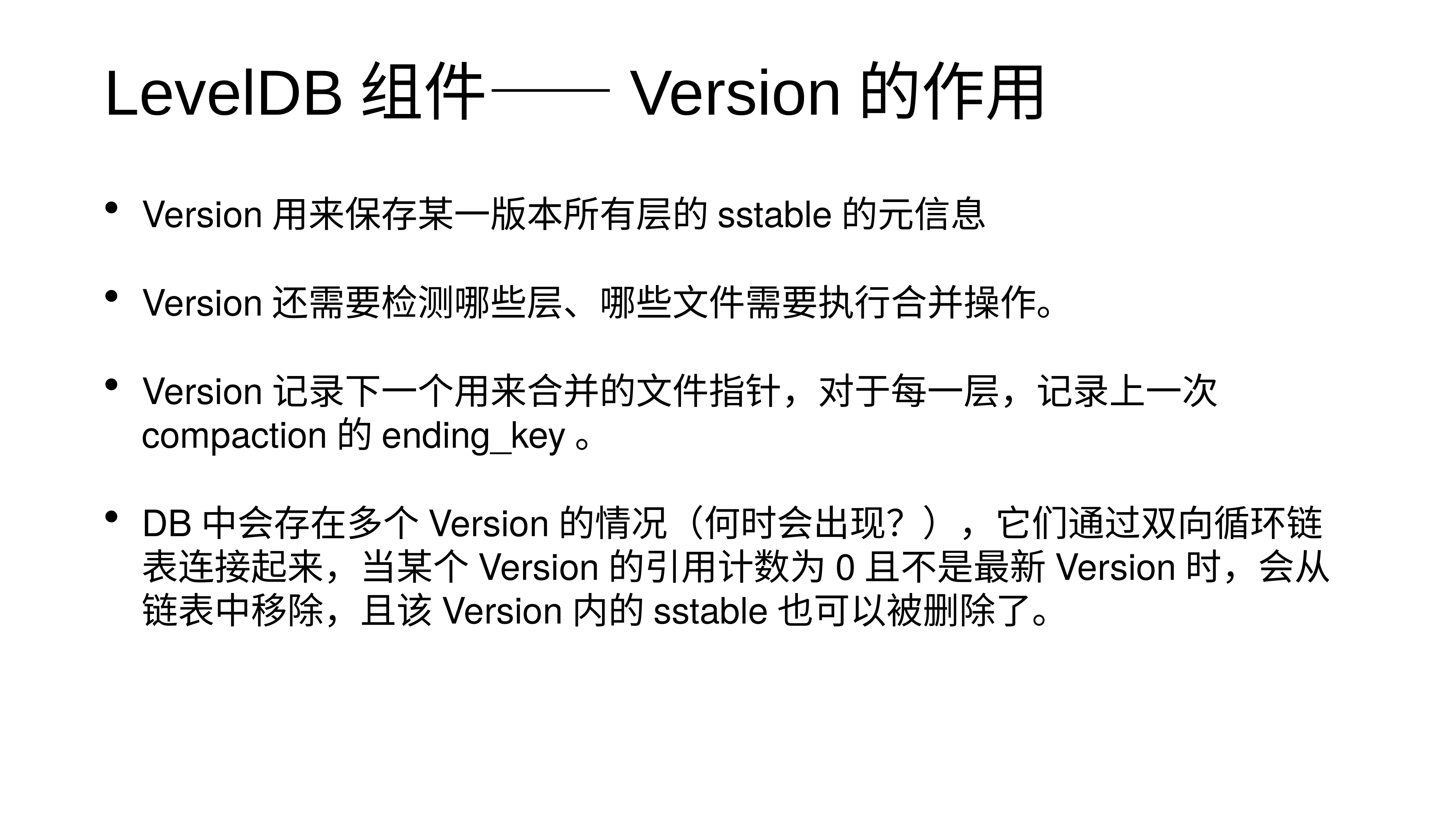

# LevelDB组件——Version的作用
Version用来保存某一版本所有层的sstable的元信息
Version还需要检测哪些层、哪些文件需要执行合并操作。
Version记录下一个用来合并的文件指针，对于每一层，记录上一次compaction的ending_key。
DB中会存在多个Version的情况（何时会出现？），它们通过双向循环链表连接起来，当某个Version的引用计数为0且不是最新Version时，会从链表中移除，且该Version内的sstable也可以被删除了。